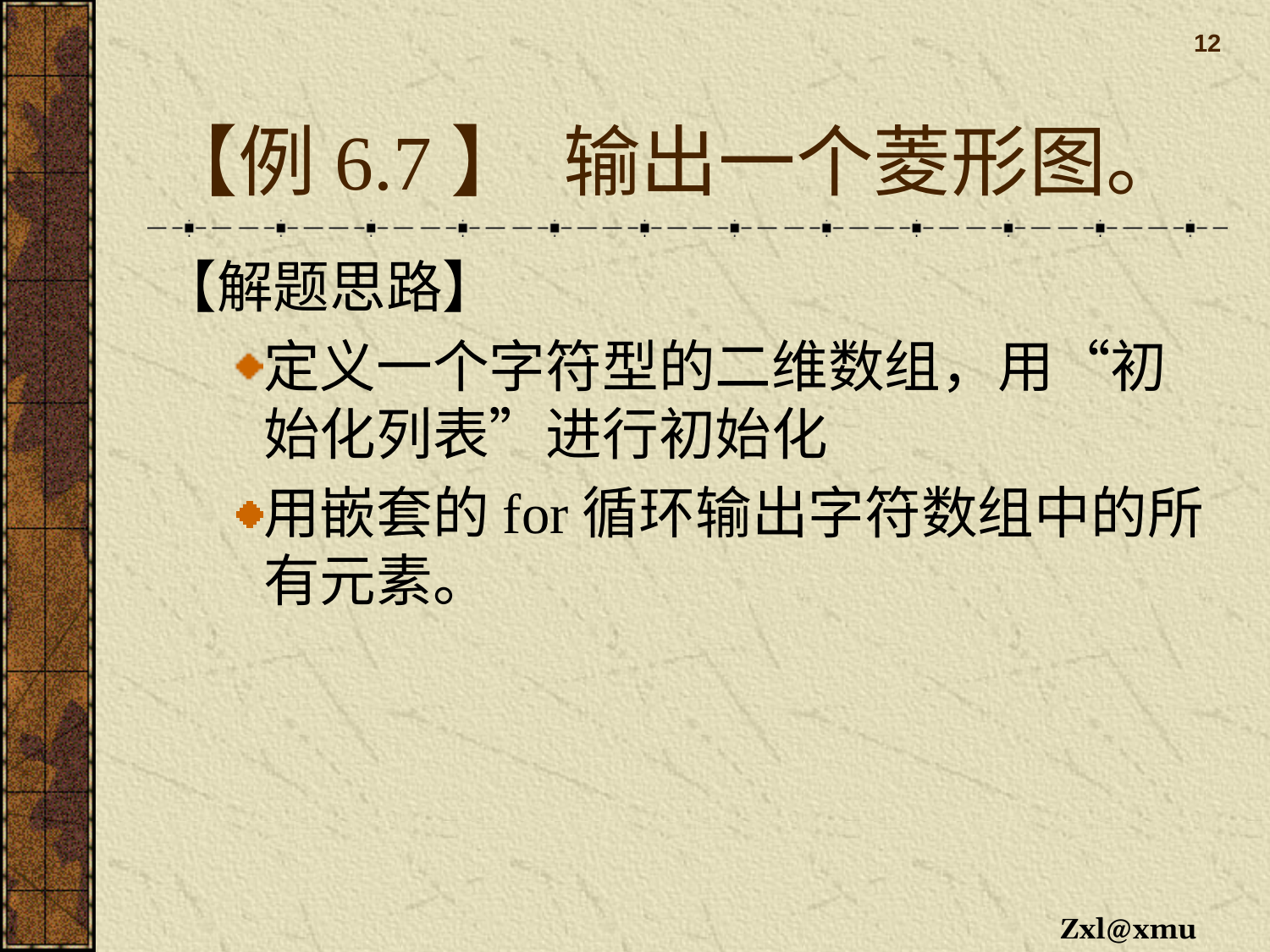

12
# 【例6.7】  输出一个菱形图。
【解题思路】
定义一个字符型的二维数组，用“初始化列表”进行初始化
用嵌套的for循环输出字符数组中的所有元素。